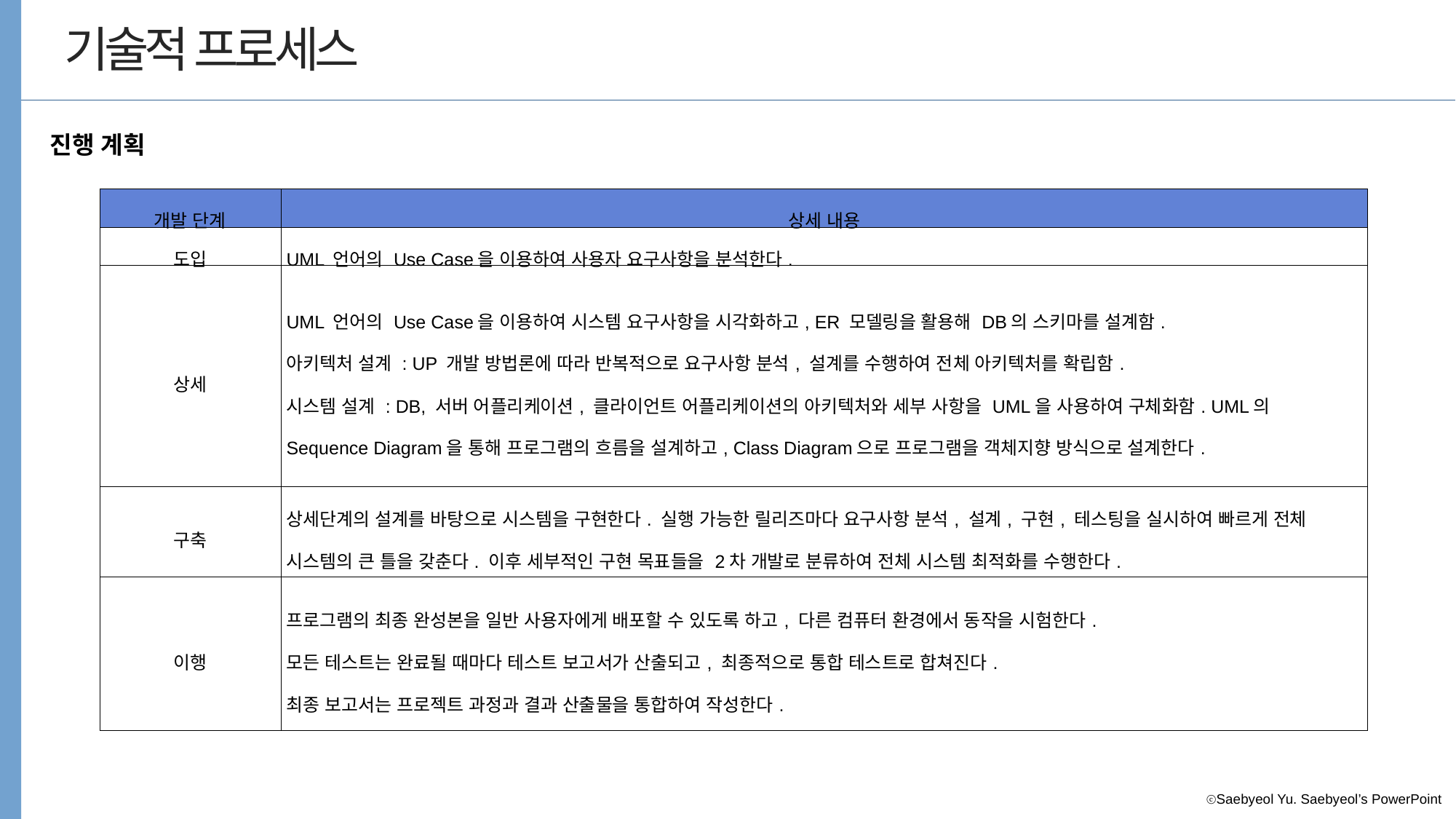

기술적 프로세스
진행 계획
| 개발 단계 | 상세 내용 |
| --- | --- |
| 도입 | UML 언어의 Use Case을 이용하여 사용자 요구사항을 분석한다. |
| 상세 | UML 언어의 Use Case을 이용하여 시스템 요구사항을 시각화하고, ER 모델링을 활용해 DB의 스키마를 설계함. 아키텍처 설계 : UP 개발 방법론에 따라 반복적으로 요구사항 분석, 설계를 수행하여 전체 아키텍처를 확립함. 시스템 설계 : DB, 서버 어플리케이션, 클라이언트 어플리케이션의 아키텍처와 세부 사항을 UML을 사용하여 구체화함. UML의 Sequence Diagram을 통해 프로그램의 흐름을 설계하고, Class Diagram으로 프로그램을 객체지향 방식으로 설계한다. |
| 구축 | 상세단계의 설계를 바탕으로 시스템을 구현한다. 실행 가능한 릴리즈마다 요구사항 분석, 설계, 구현, 테스팅을 실시하여 빠르게 전체 시스템의 큰 틀을 갖춘다. 이후 세부적인 구현 목표들을 2차 개발로 분류하여 전체 시스템 최적화를 수행한다. |
| 이행 | 프로그램의 최종 완성본을 일반 사용자에게 배포할 수 있도록 하고, 다른 컴퓨터 환경에서 동작을 시험한다. 모든 테스트는 완료될 때마다 테스트 보고서가 산출되고, 최종적으로 통합 테스트로 합쳐진다. 최종 보고서는 프로젝트 과정과 결과 산출물을 통합하여 작성한다. |